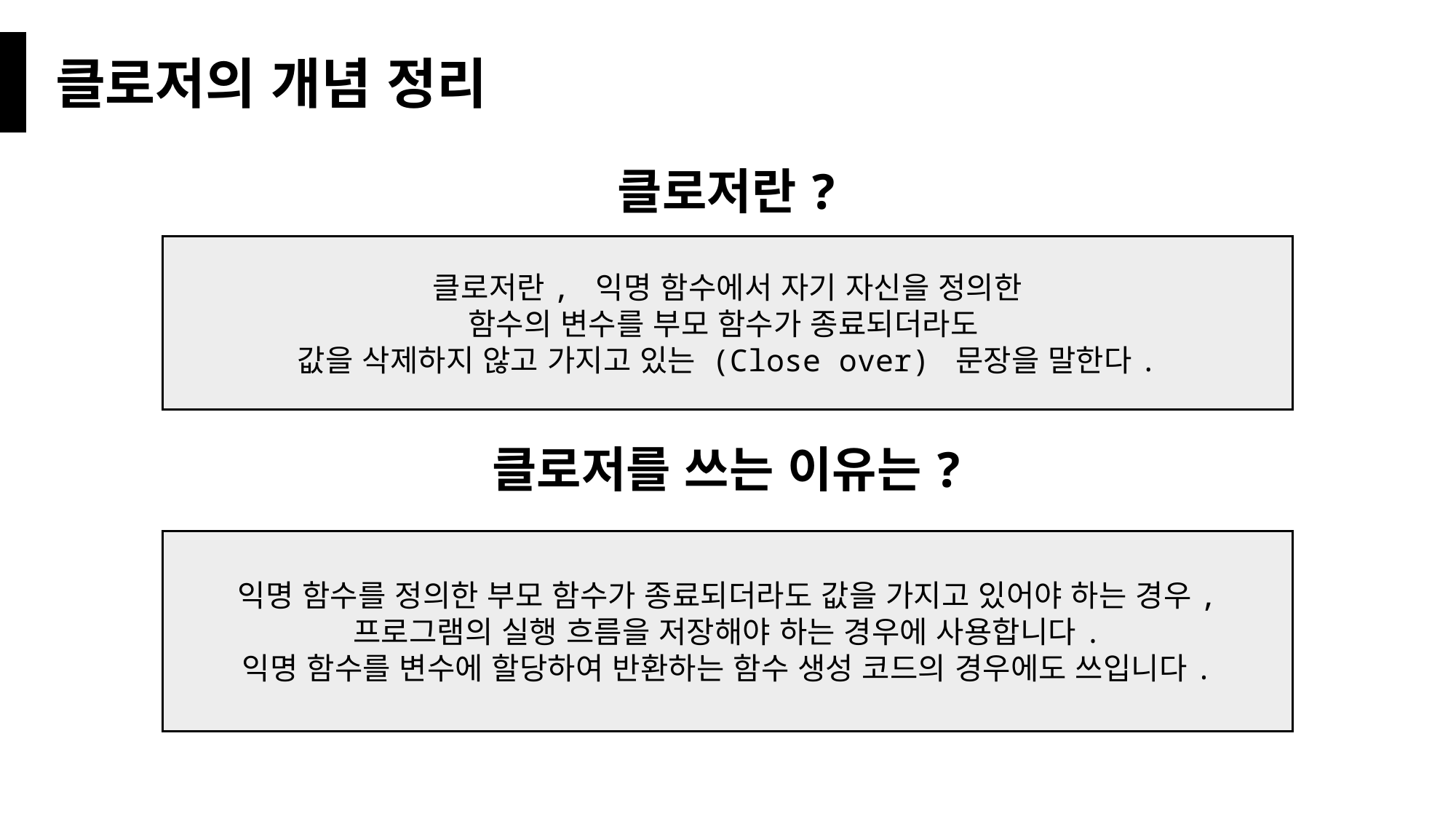

클로저의 개념 정리
클로저란?
클로저란, 익명 함수에서 자기 자신을 정의한
함수의 변수를 부모 함수가 종료되더라도
값을 삭제하지 않고 가지고 있는 (Close over) 문장을 말한다.
클로저를 쓰는 이유는?
익명 함수를 정의한 부모 함수가 종료되더라도 값을 가지고 있어야 하는 경우,
프로그램의 실행 흐름을 저장해야 하는 경우에 사용합니다.
익명 함수를 변수에 할당하여 반환하는 함수 생성 코드의 경우에도 쓰입니다.